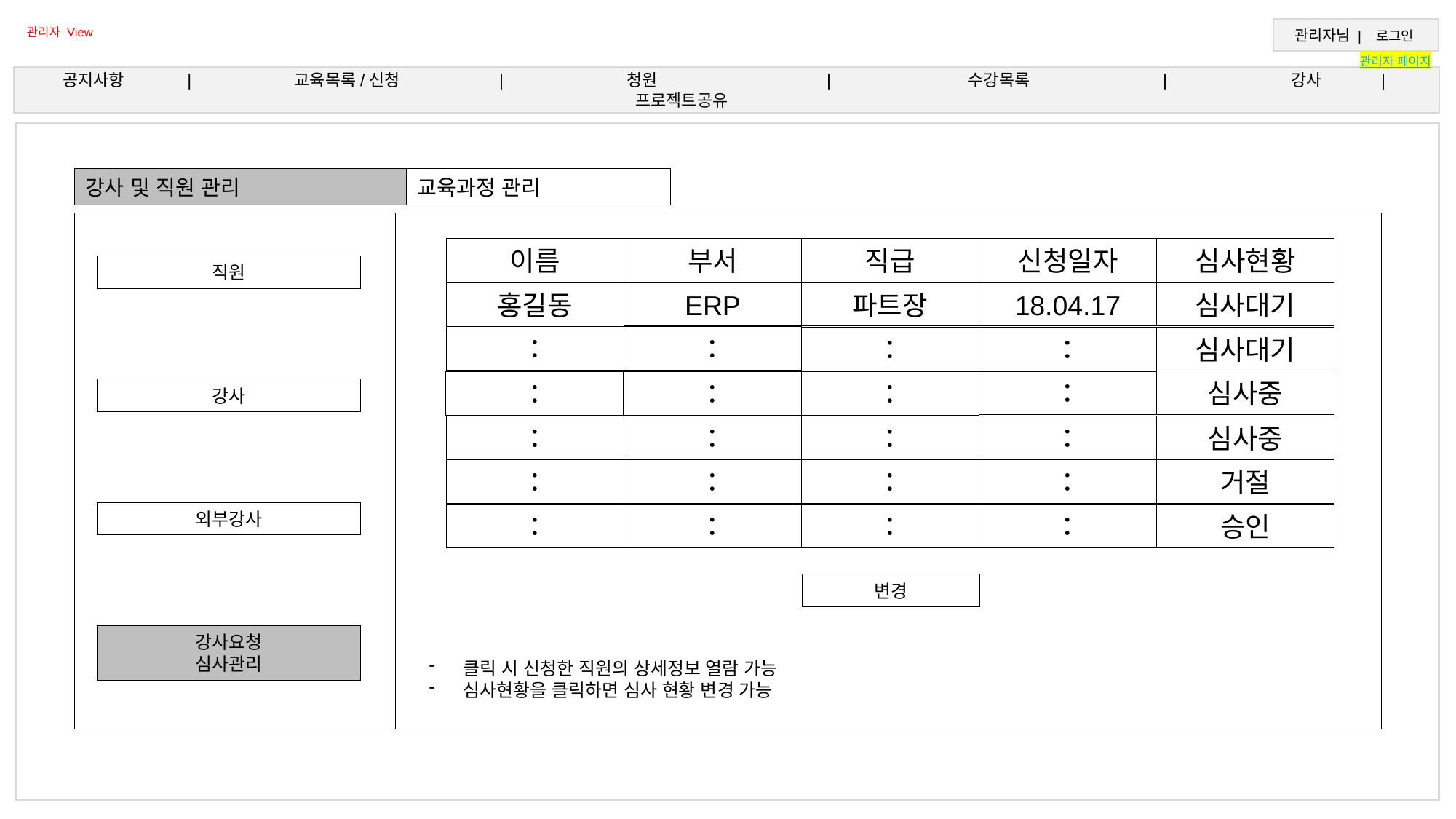

관리자 View
관리자님 |   로그인
관리자 페이지
공지사항	   | 	  교육목록/신청 	| 	   청원 		| 	      수강목록		 | 	     강사  	 | 	    프로젝트공유

강사 및 직원 관리
교육과정 관리

부서
직급
이름
신청일자
심사현황
직원
ERP
파트장
18.04.17
심사대기
홍길동
：
：
심사대기
：
：
심사중
：
：
：
：
강사
：
：
：
：
심사중
：
：
：
：
거절
외부강사
：
：
：
：
승인
변경
강사요청
심사관리
클릭 시 신청한 직원의 상세정보 열람 가능
심사현황을 클릭하면 심사 현황 변경 가능